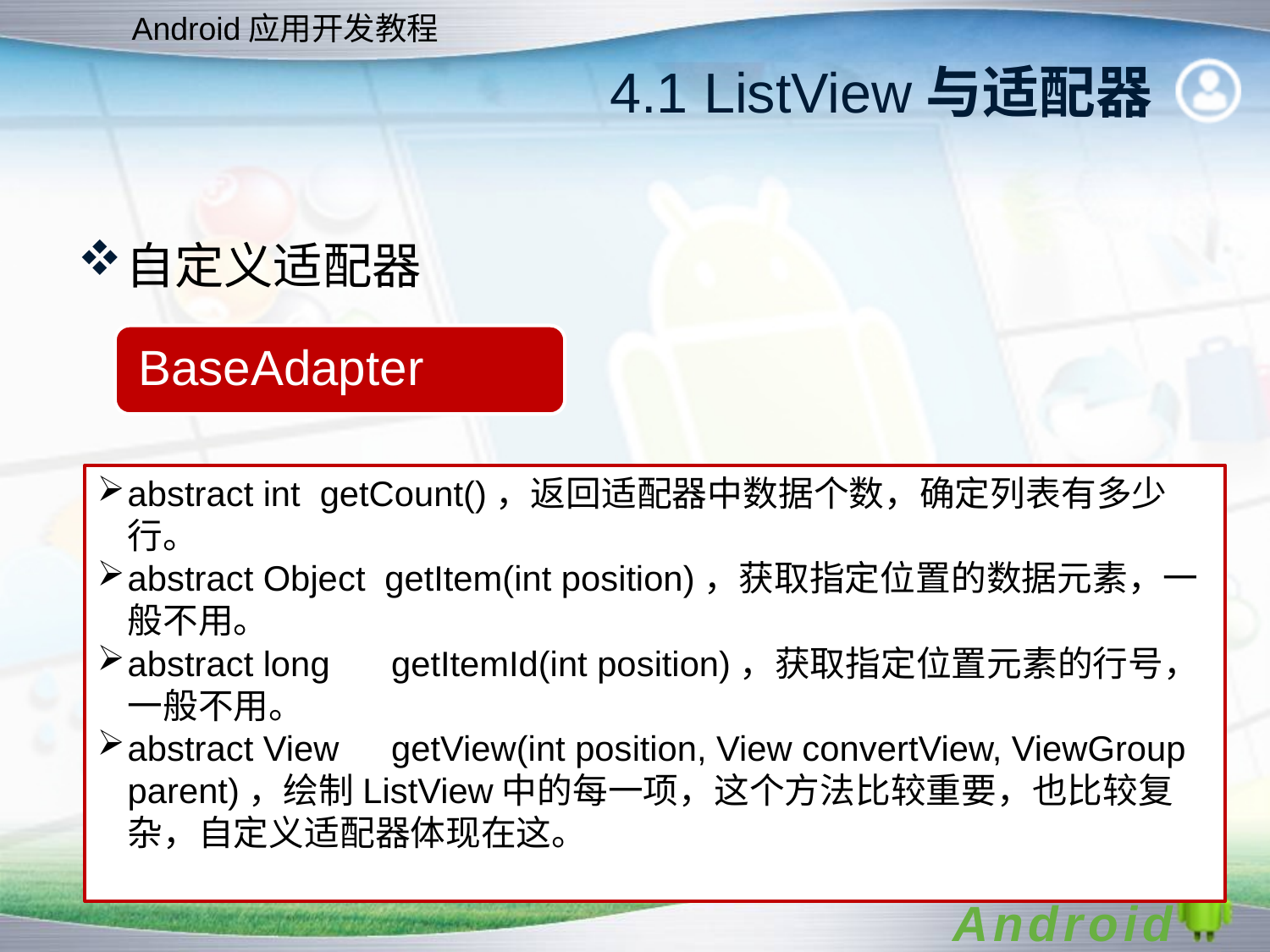

# 4.1 ListView与适配器
自定义适配器
BaseAdapter
abstract int  getCount()，返回适配器中数据个数，确定列表有多少行。
abstract Object  getItem(int position)，获取指定位置的数据元素，一般不用。
abstract long	 getItemId(int position)，获取指定位置元素的行号，一般不用。
abstract View	 getView(int position, View convertView, ViewGroup parent)，绘制ListView中的每一项，这个方法比较重要，也比较复杂，自定义适配器体现在这。